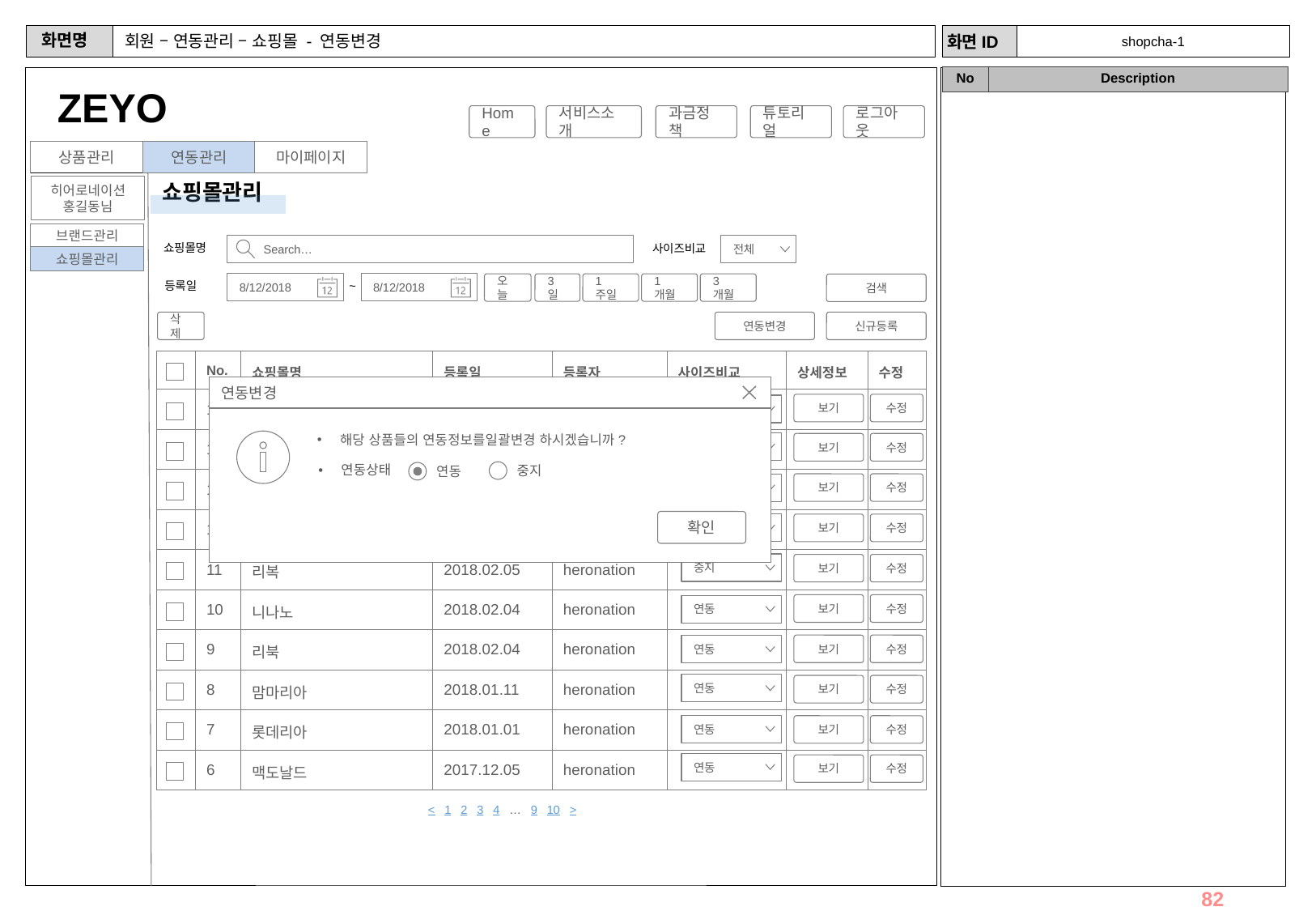

# 회원 – 연동관리 – 쇼핑몰 - 연동변경
shopcha-1
ZEYO
Home
서비스소개
과금정책
튜토리얼
로그아웃
상품관리
연동관리
마이페이지
쇼핑몰관리

히어로네이션
홍길동님
브랜드관리
쇼핑몰명
Search…

사이즈비교
전체

쇼핑몰관리
등록일
~
8/12/2018

8/12/2018

오늘
3일
1주일
1개월
3개월
검색
삭제
연동변경
신규등록
|  | No. | 쇼핑몰명 | 등록일 | 등록자 | 사이즈비교 | 상세정보 | 수정 |
| --- | --- | --- | --- | --- | --- | --- | --- |
|  | 15 | 나이키 | 2018.03.20 | heronation |  |  |  |
|  | 14 | 너이키 | 2018.03.15 | heronation |  |  |  |
|  | 13 | 요이키 | 2018.02.11 | heronation |  |  |  |
|  | 12 | 저이키 | 2018.02.08 | heronation |  |  |  |
|  | 11 | 리복 | 2018.02.05 | heronation |  |  |  |
|  | 10 | 니나노 | 2018.02.04 | heronation |  |  |  |
|  | 9 | 리북 | 2018.02.04 | heronation |  |  |  |
|  | 8 | 맘마리아 | 2018.01.11 | heronation |  |  |  |
|  | 7 | 롯데리아 | 2018.01.01 | heronation |  |  |  |
|  | 6 | 맥도날드 | 2017.12.05 | heronation |  |  |  |

연동변경

해당 상품들의 연동정보를일괄변경 하시겠습니까?

Abort
Cancel
확인
보기
수정
중지

연동

보기
수정

연동상태
중지

연동

보기
수정
중지

연동

보기
수정

중지

보기
수정

보기
수정
연동

보기
수정
연동

연동

보기
수정

연동

보기
수정

연동

보기
수정

<   1   2   3   4   …   9   10   >
82